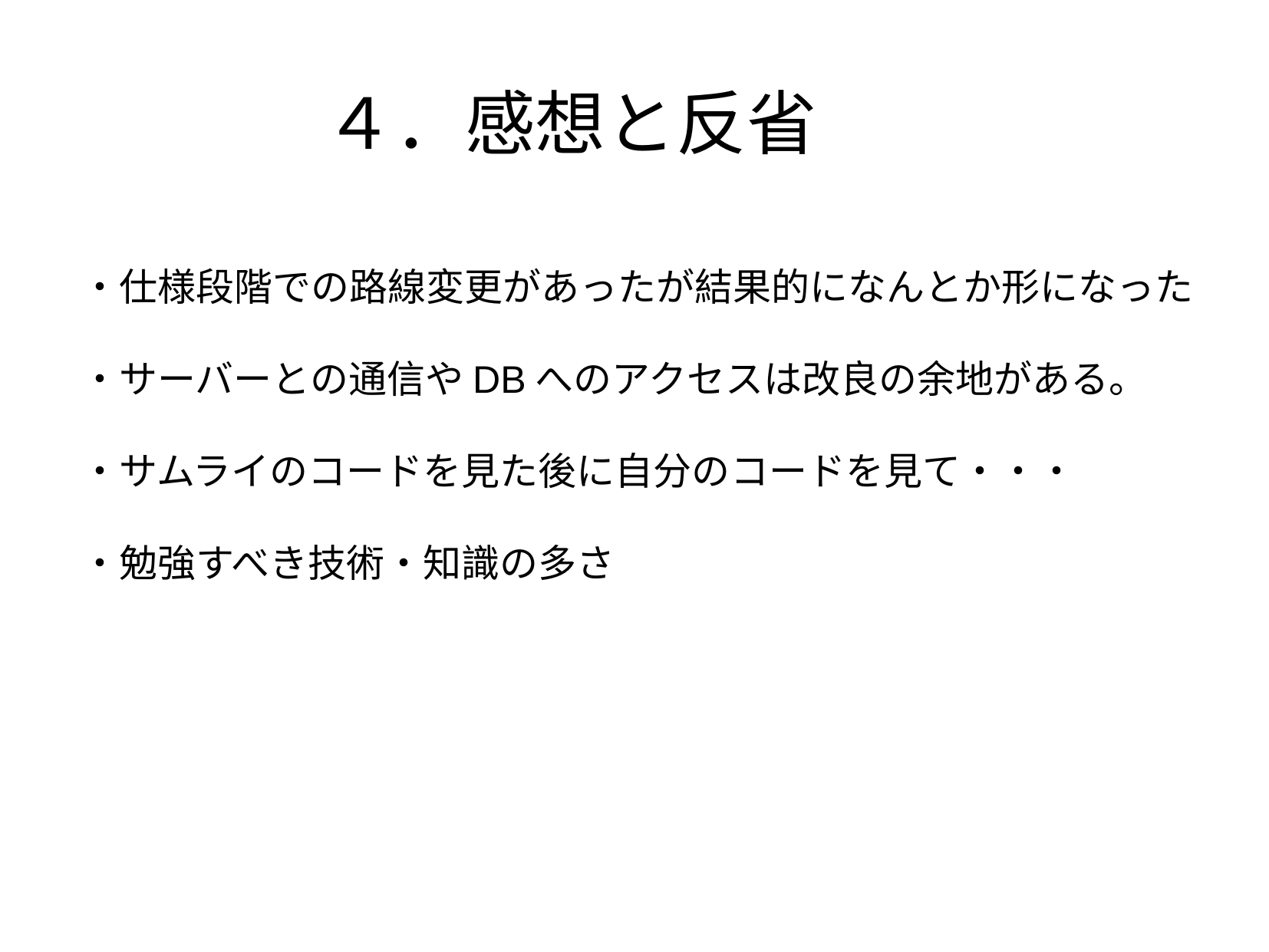

４．感想と反省
・仕様段階での路線変更があったが結果的になんとか形になった

・サーバーとの通信やDBへのアクセスは改良の余地がある。

・サムライのコードを見た後に自分のコードを見て・・・

・勉強すべき技術・知識の多さ